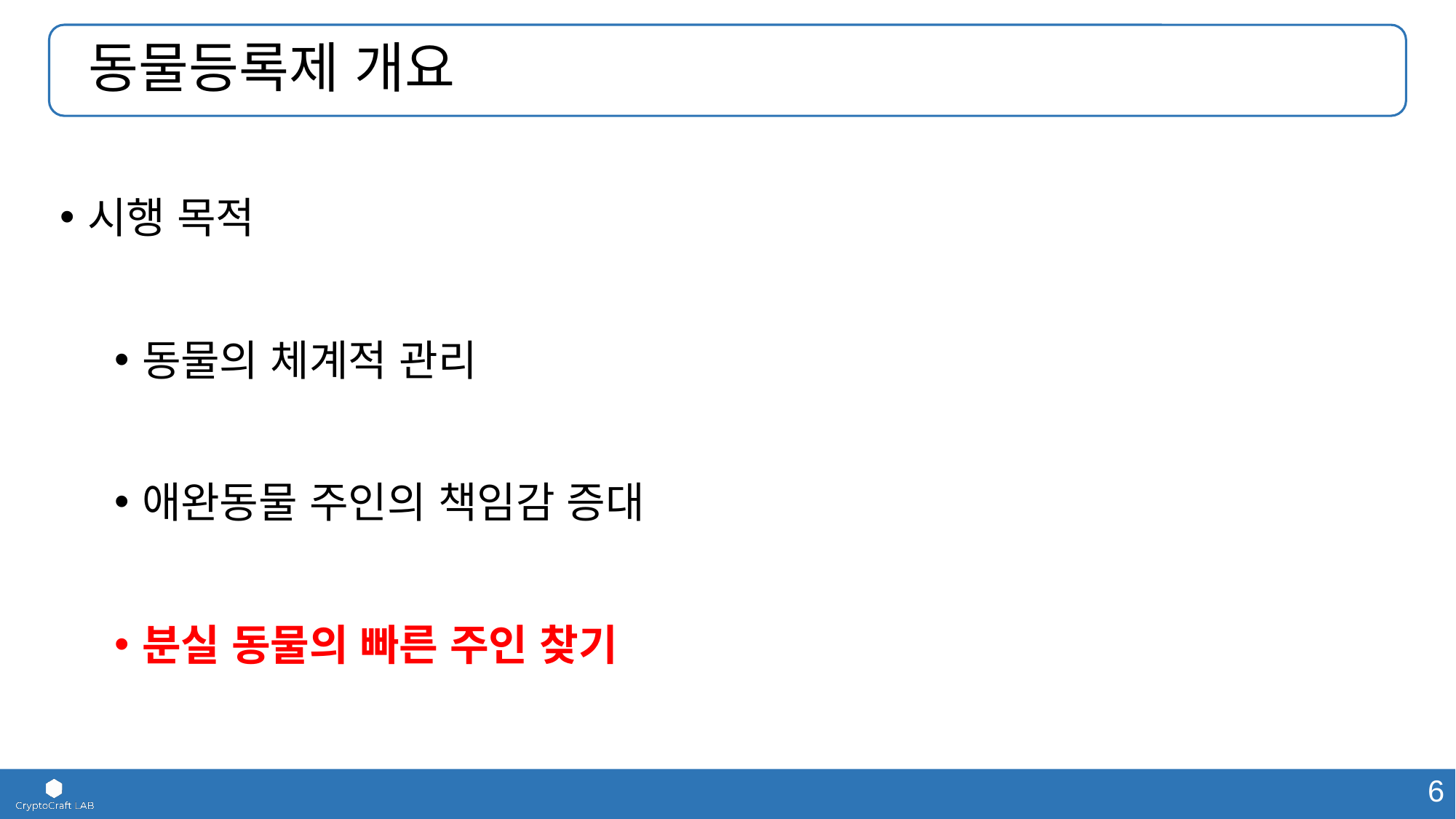

# 동물등록제 개요
시행 목적
동물의 체계적 관리
애완동물 주인의 책임감 증대
분실 동물의 빠른 주인 찾기